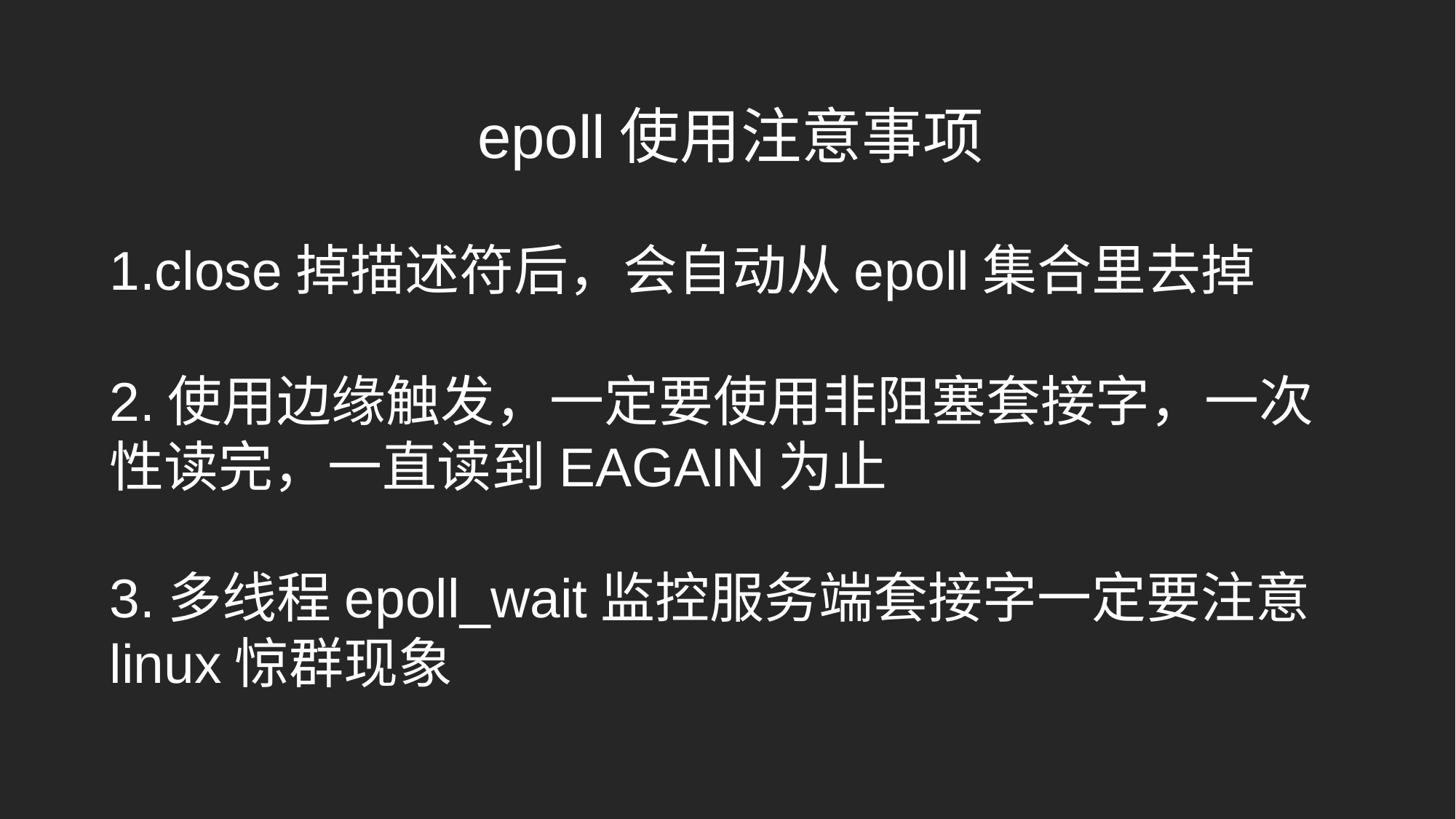

epoll使用注意事项

1.close掉描述符后，会自动从epoll集合里去掉

2.使用边缘触发，一定要使用非阻塞套接字，一次性读完，一直读到EAGAIN为止

3.多线程epoll_wait监控服务端套接字一定要注意linux惊群现象